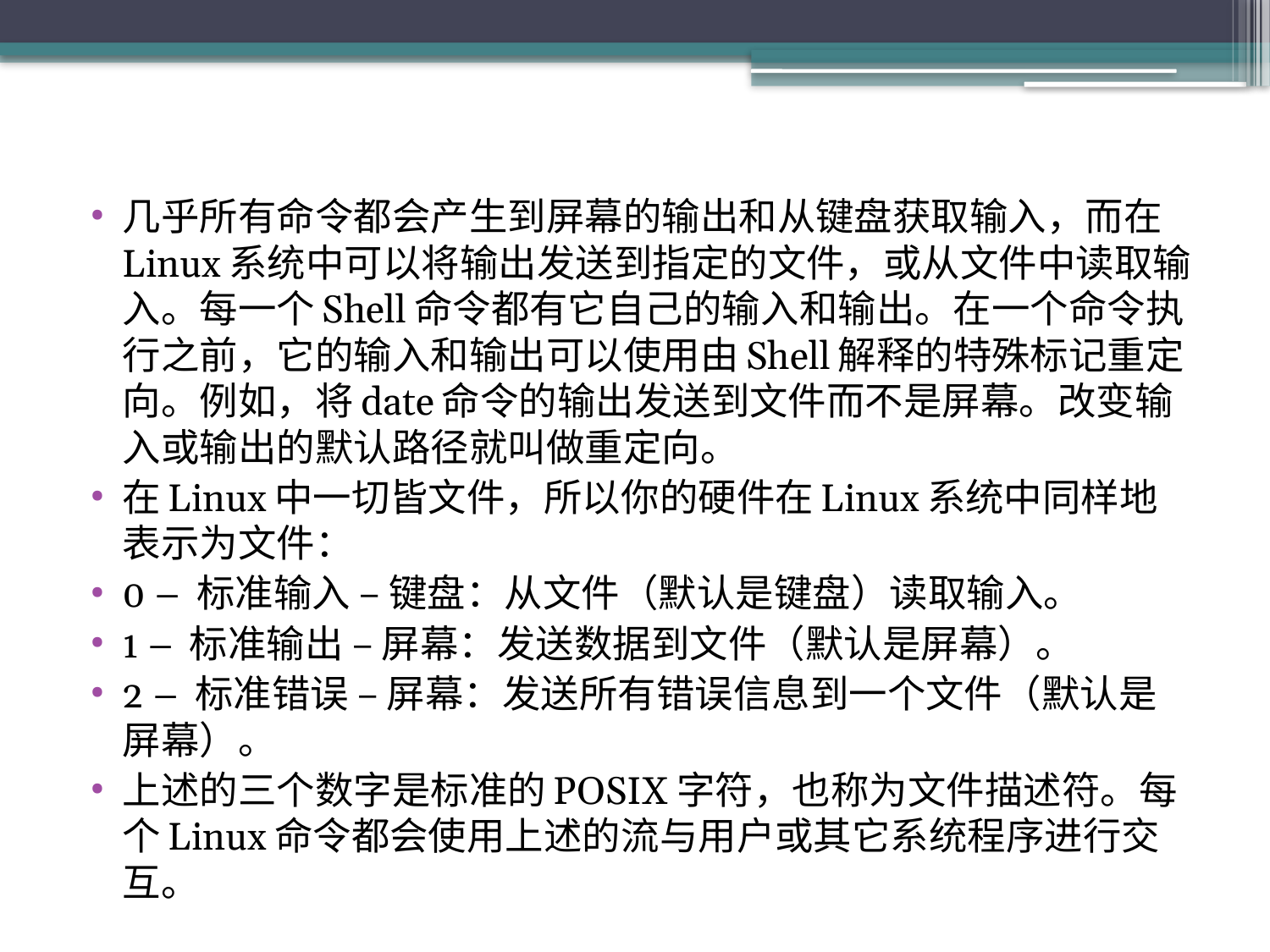

几乎所有命令都会产生到屏幕的输出和从键盘获取输入，而在Linux系统中可以将输出发送到指定的文件，或从文件中读取输入。每一个Shell命令都有它自己的输入和输出。在一个命令执行之前，它的输入和输出可以使用由Shell解释的特殊标记重定向。例如，将date命令的输出发送到文件而不是屏幕。改变输入或输出的默认路径就叫做重定向。
在Linux中一切皆文件，所以你的硬件在Linux系统中同样地表示为文件：
0 – 标准输入 – 键盘：从文件（默认是键盘）读取输入。
1 – 标准输出 – 屏幕：发送数据到文件（默认是屏幕）。
2 – 标准错误 – 屏幕：发送所有错误信息到一个文件（默认是屏幕）。
上述的三个数字是标准的POSIX字符，也称为文件描述符。每个Linux命令都会使用上述的流与用户或其它系统程序进行交互。